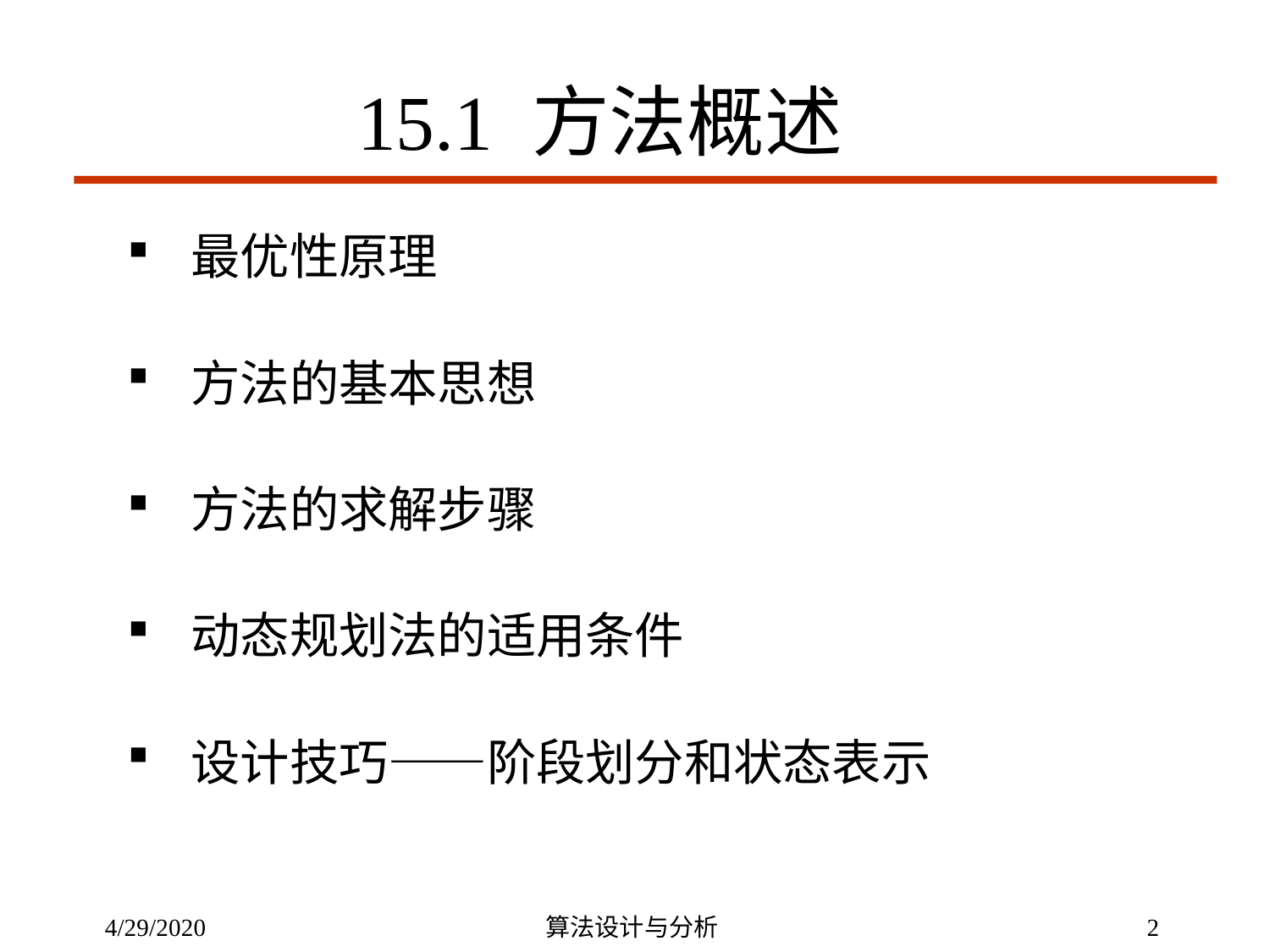

15.1 方法概述
最优性原理

方法的基本思想

方法的求解步骤

动态规划法的适用条件

设计技巧——阶段划分和状态表示
4/29/2020
算法设计与分析
2